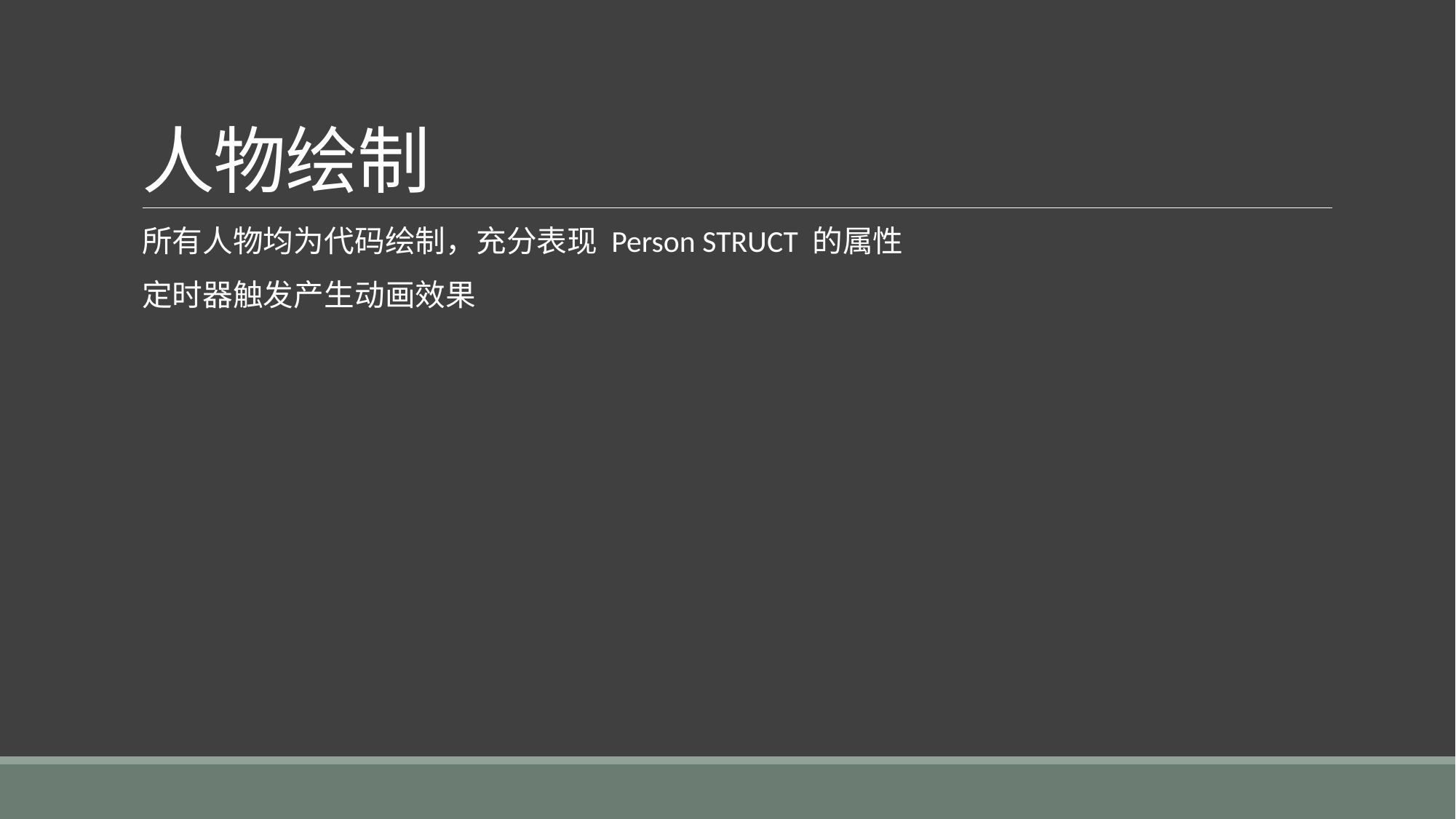

# 人物绘制
所有人物均为代码绘制，充分表现 Person STRUCT 的属性
定时器触发产生动画效果